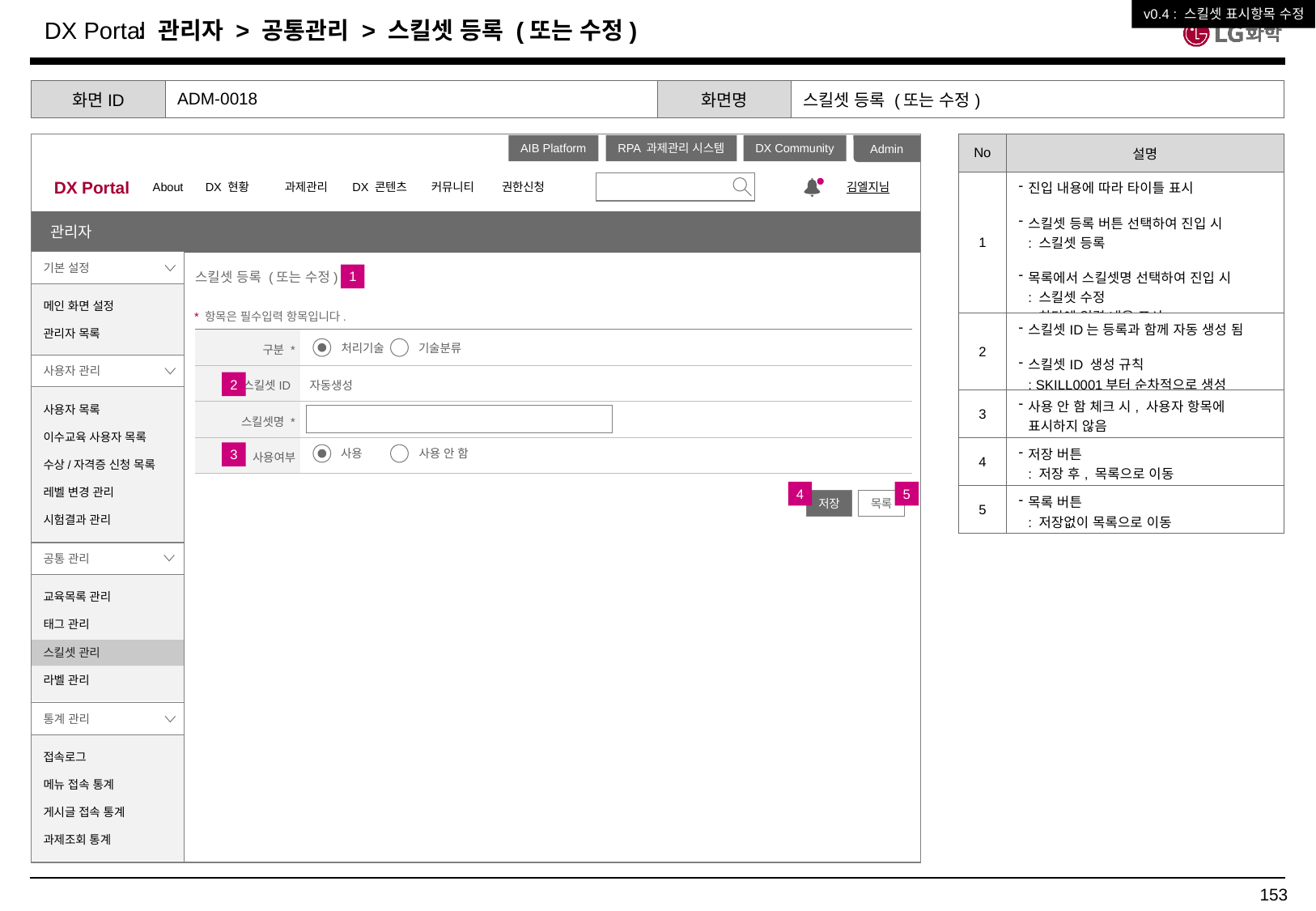

v0.4 : 스킬셋 표시항목 수정
: 관리자 > 공통관리 > 스킬셋 등록 (또는 수정)
| 화면ID | ADM-0018 | 화면명 | 스킬셋 등록 (또는 수정) |
| --- | --- | --- | --- |

| No | 설명 |
| --- | --- |
| 1 | 진입 내용에 따라 타이틀 표시 스킬셋 등록 버튼 선택하여 진입 시 : 스킬셋 등록 목록에서 스킬셋명 선택하여 진입 시 : 스킬셋 수정 : 하단에 입력 내용 표시 |
| 2 | 스킬셋ID는 등록과 함께 자동 생성 됨 스킬셋ID 생성 규칙 : SKILL0001부터 순차적으로 생성 |
| 3 | 사용 안 함 체크 시, 사용자 항목에 표시하지 않음 |
| 4 | 저장 버튼 : 저장 후, 목록으로 이동 |
| 5 | 목록 버튼 : 저장없이 목록으로 이동 |

Admin
DX Portal

About
DX 현황
과제관리
DX 콘텐츠
커뮤니티
권한신청
김엘지님

AIB Platform
RPA 과제관리 시스템
DX Community

관리자

기본 설정

스킬셋 등록 (또는 수정)
1
메인 화면 설정
관리자 목록

* 항목은 필수입력 항목입니다.
| 구분 \* |  |
| --- | --- |
| 스킬셋ID | 자동생성 |
| 스킬셋명 \* |  |
| 사용여부 |  |
처리기술

기술분류

사용자 관리

2
사용자 목록
이수교육 사용자 목록
수상/자격증 신청 목록
레벨 변경 관리
시험결과 관리

사용

사용 안 함

3
4
5
저장
목록
공통 관리

교육목록 관리
태그 관리
스킬셋 관리
라벨 관리

통계 관리

접속로그
메뉴 접속 통계
게시글 접속 통계
과제조회 통계